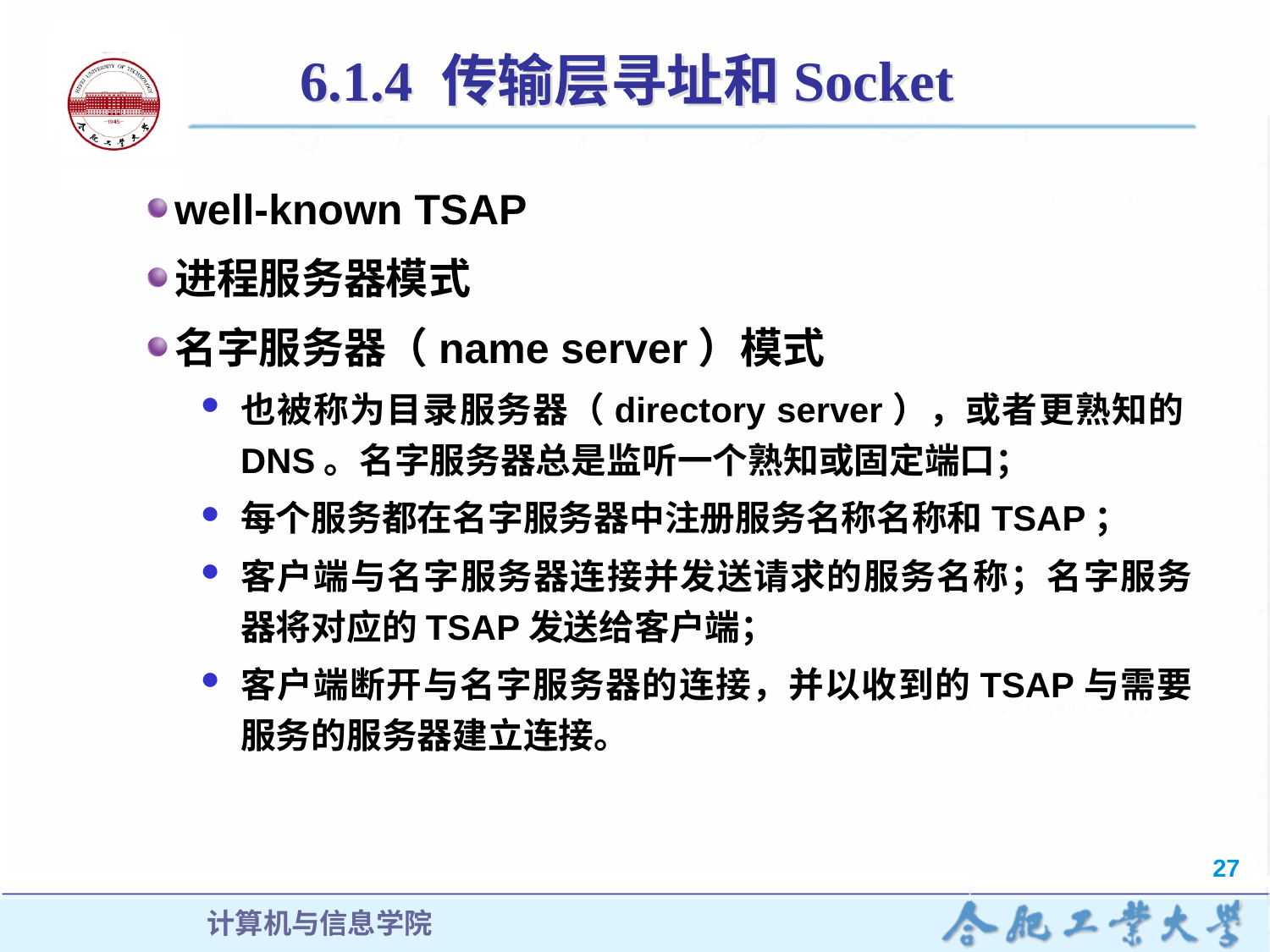

# 6.1.4 传输层寻址和Socket
well-known TSAP
进程服务器模式
名字服务器（name server）模式
也被称为目录服务器（directory server），或者更熟知的DNS。名字服务器总是监听一个熟知或固定端口；
每个服务都在名字服务器中注册服务名称名称和TSAP；
客户端与名字服务器连接并发送请求的服务名称；名字服务器将对应的TSAP发送给客户端；
客户端断开与名字服务器的连接，并以收到的TSAP与需要服务的服务器建立连接。